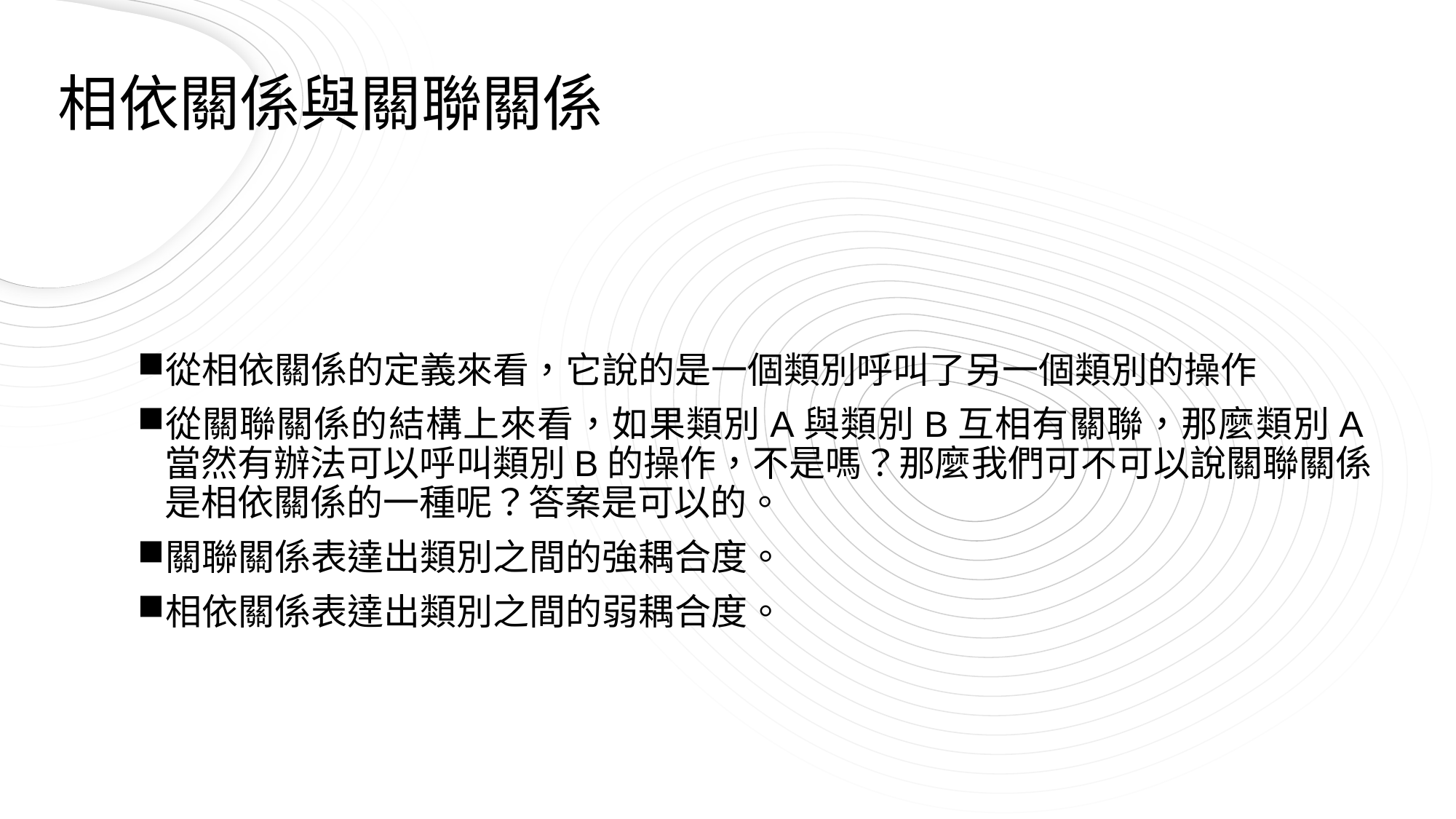

相依關係與關聯關係
從相依關係的定義來看，它說的是一個類別呼叫了另一個類別的操作
從關聯關係的結構上來看，如果類別A與類別B互相有關聯，那麼類別A當然有辦法可以呼叫類別B的操作，不是嗎？那麼我們可不可以說關聯關係是相依關係的一種呢？答案是可以的。
關聯關係表達出類別之間的強耦合度。
相依關係表達出類別之間的弱耦合度。